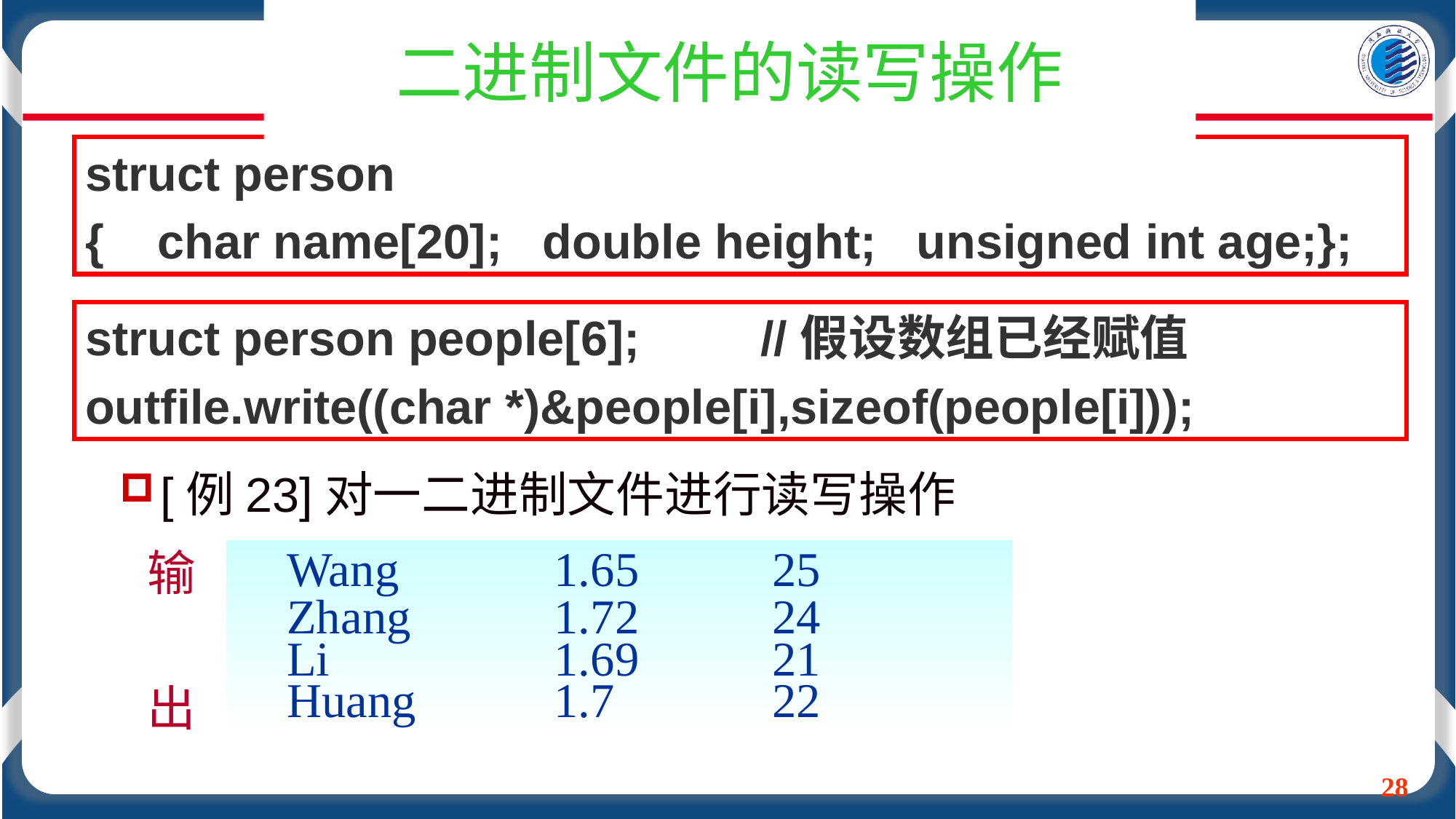

# 二进制文件的读写操作
struct person
{    char name[20];   double height;   unsigned int age;};
struct person people[6];         //假设数组已经赋值
outfile.write((char *)&people[i],sizeof(people[i]));
[例23]对一二进制文件进行读写操作
　Wang		1.65		25
　Zhang		1.72		24
　Li			1.69		21
　Huang		1.7		22
输

出
28